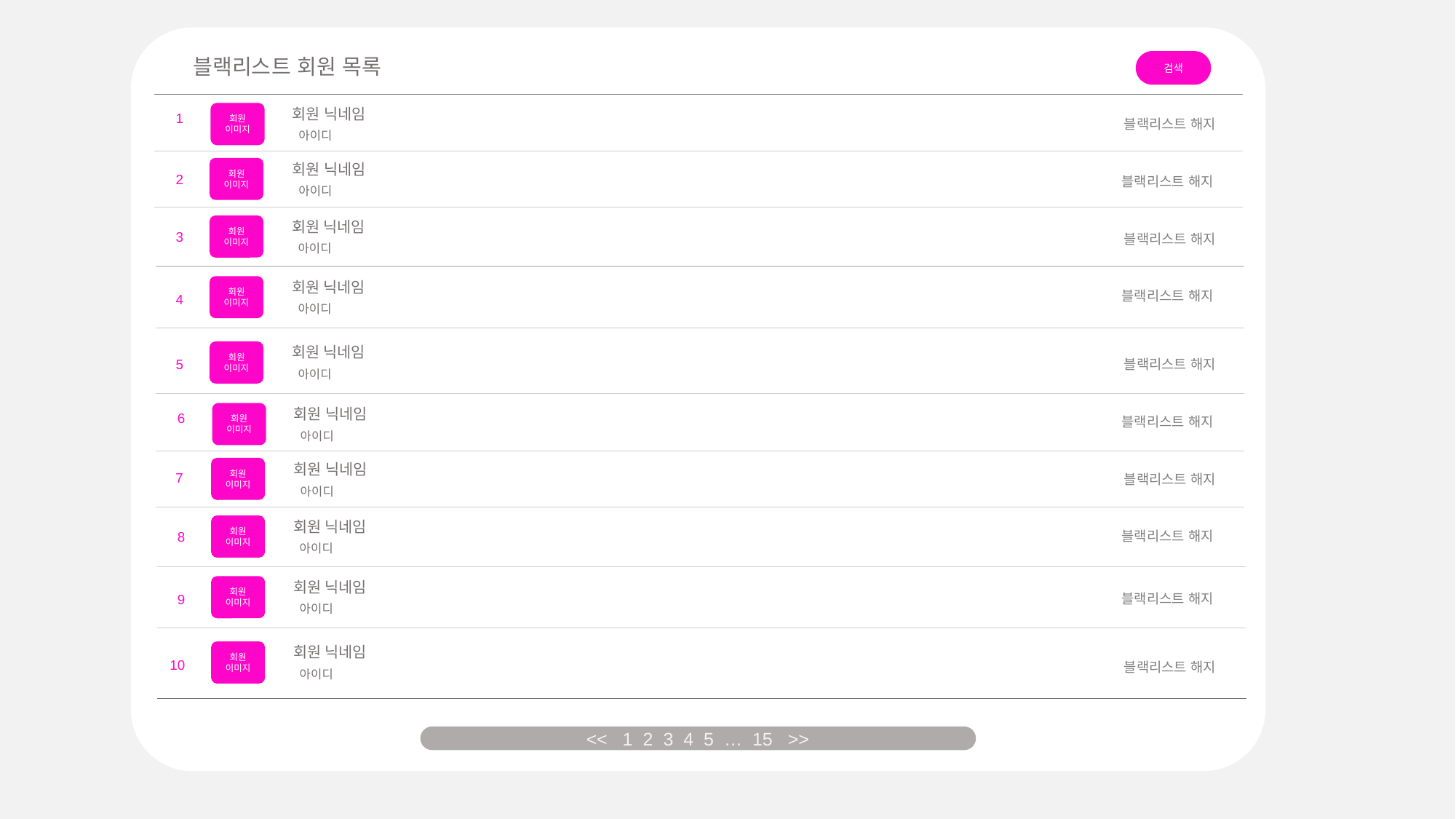

블랙리스트 회원 목록
검색
회원 닉네임
아이디
회원 이미지
1
블랙리스트 해지
회원 닉네임
아이디
회원 이미지
2
블랙리스트 해지
회원 닉네임
아이디
회원 이미지
3
블랙리스트 해지
회원 닉네임
아이디
회원 이미지
4
블랙리스트 해지
회원 닉네임
아이디
회원 이미지
5
블랙리스트 해지
회원 닉네임
아이디
회원 이미지
6
블랙리스트 해지
회원 닉네임
아이디
회원 이미지
7
블랙리스트 해지
회원 닉네임
아이디
회원 이미지
블랙리스트 해지
8
회원 닉네임
아이디
회원 이미지
9
블랙리스트 해지
회원 닉네임
아이디
회원 이미지
10
블랙리스트 해지
<<   1  2  3  4  5  …  15   >>